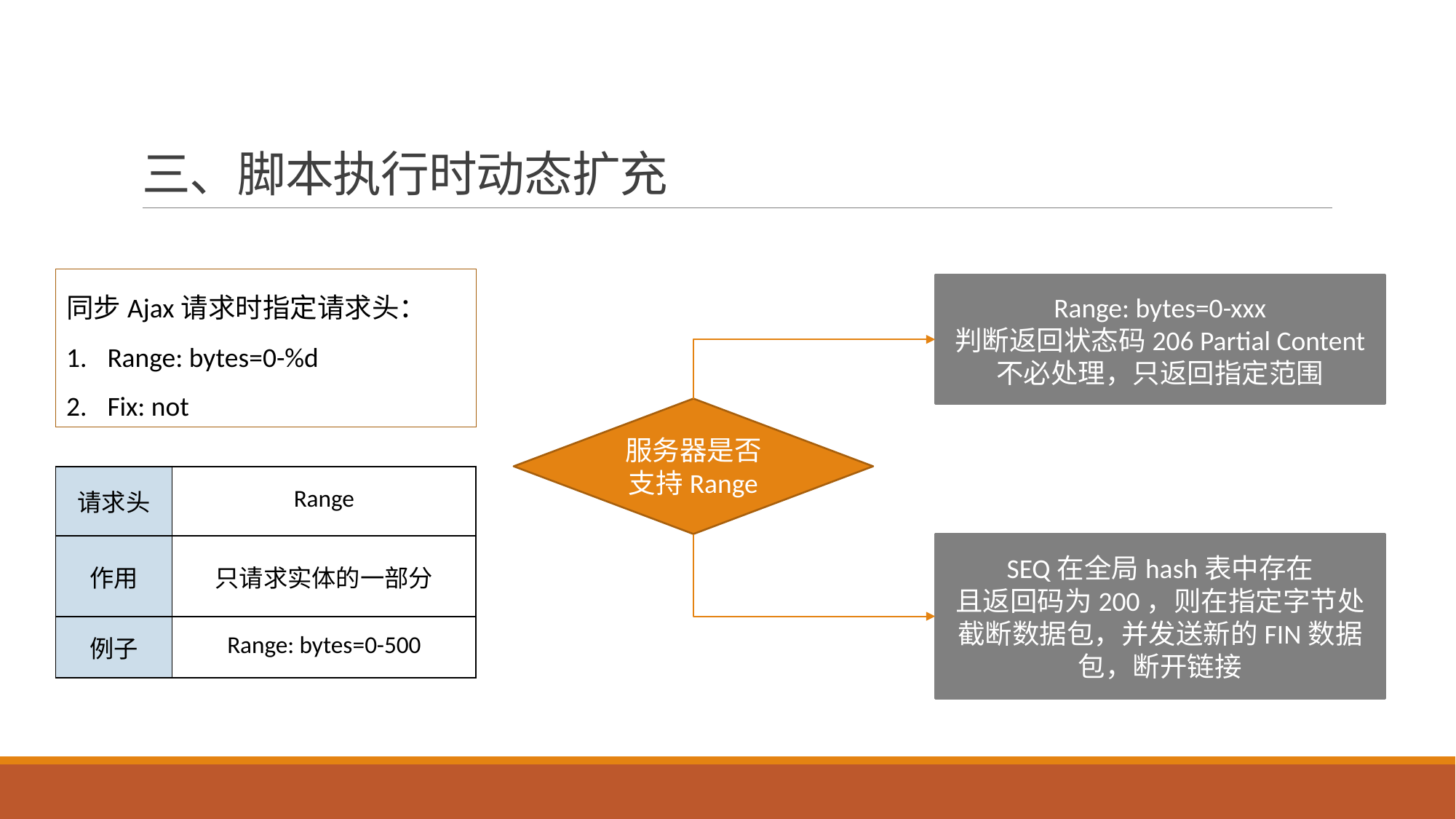

# 三、脚本执行时动态扩充
同步Ajax请求时指定请求头：
Range: bytes=0-%d
Fix: not
Range: bytes=0-xxx
判断返回状态码206 Partial Content
不必处理，只返回指定范围
服务器是否支持Range
| 请求头 | Range |
| --- | --- |
| 作用 | 只请求实体的一部分 |
| 例子 | Range: bytes=0-500 |
SEQ在全局hash表中存在
且返回码为200，则在指定字节处截断数据包，并发送新的FIN数据包，断开链接